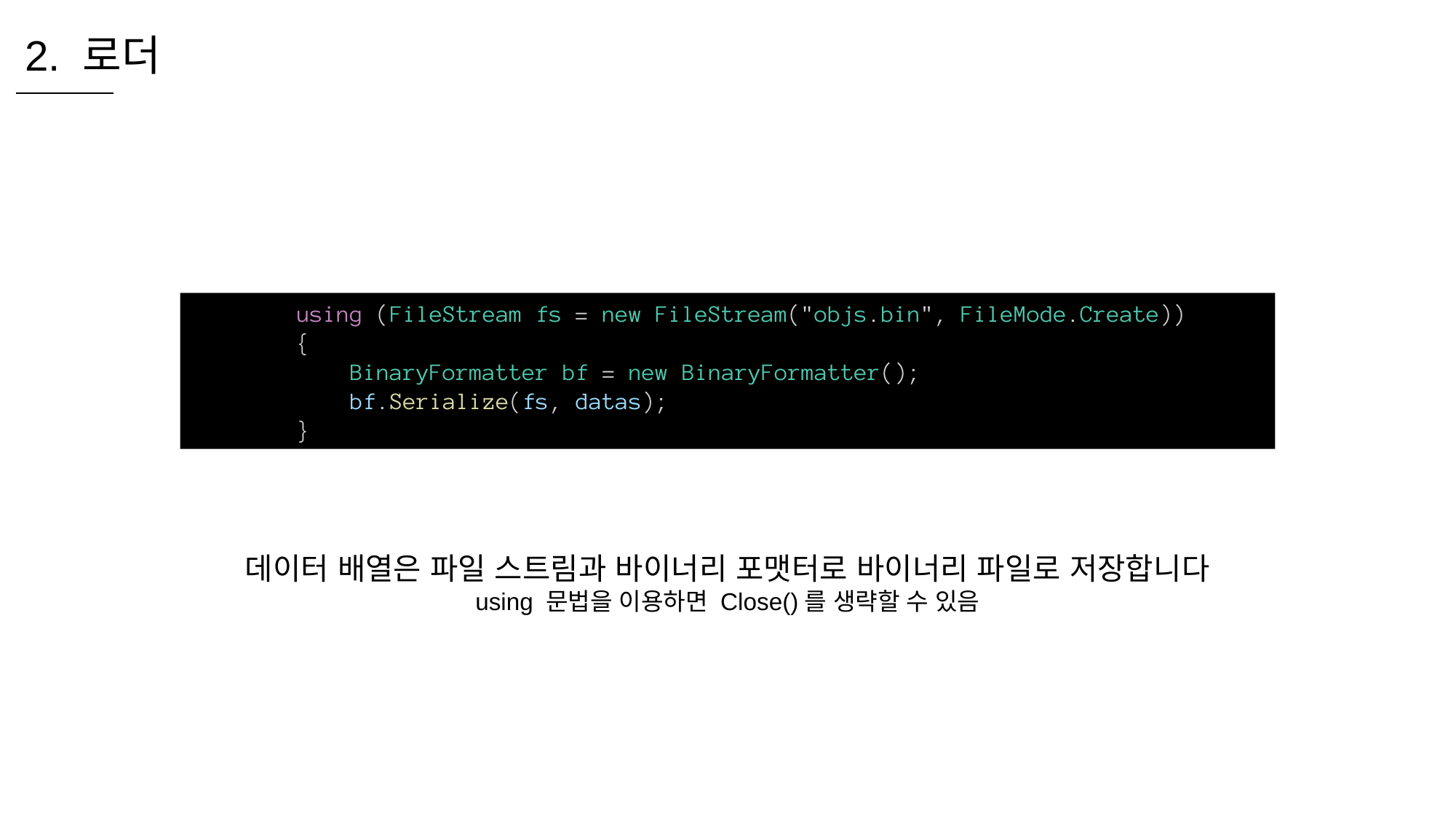

2. 로더
        using (FileStream fs = new FileStream("objs.bin", FileMode.Create))
        {
            BinaryFormatter bf = new BinaryFormatter();
            bf.Serialize(fs, datas);
        }
데이터 배열은 파일 스트림과 바이너리 포맷터로 바이너리 파일로 저장합니다
using 문법을 이용하면 Close()를 생략할 수 있음